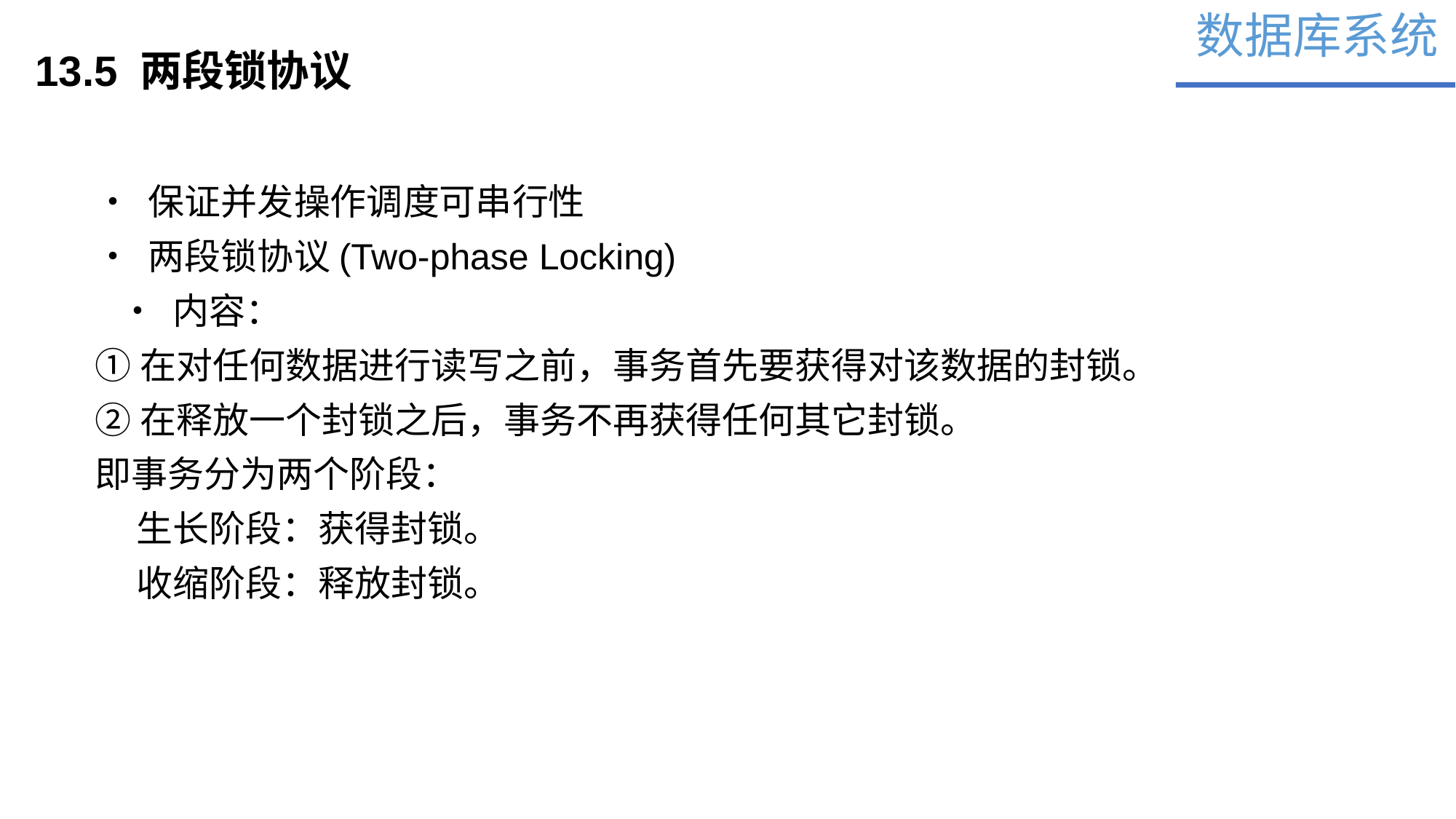

数据库系统
13.5 两段锁协议

• 保证并发操作调度可串行性
• 两段锁协议(Two-phase Locking)
   • 内容：
①在对任何数据进行读写之前，事务首先要获得对该数据的封锁。
②在释放一个封锁之后，事务不再获得任何其它封锁。
即事务分为两个阶段：
    生长阶段：获得封锁。
    收缩阶段：释放封锁。